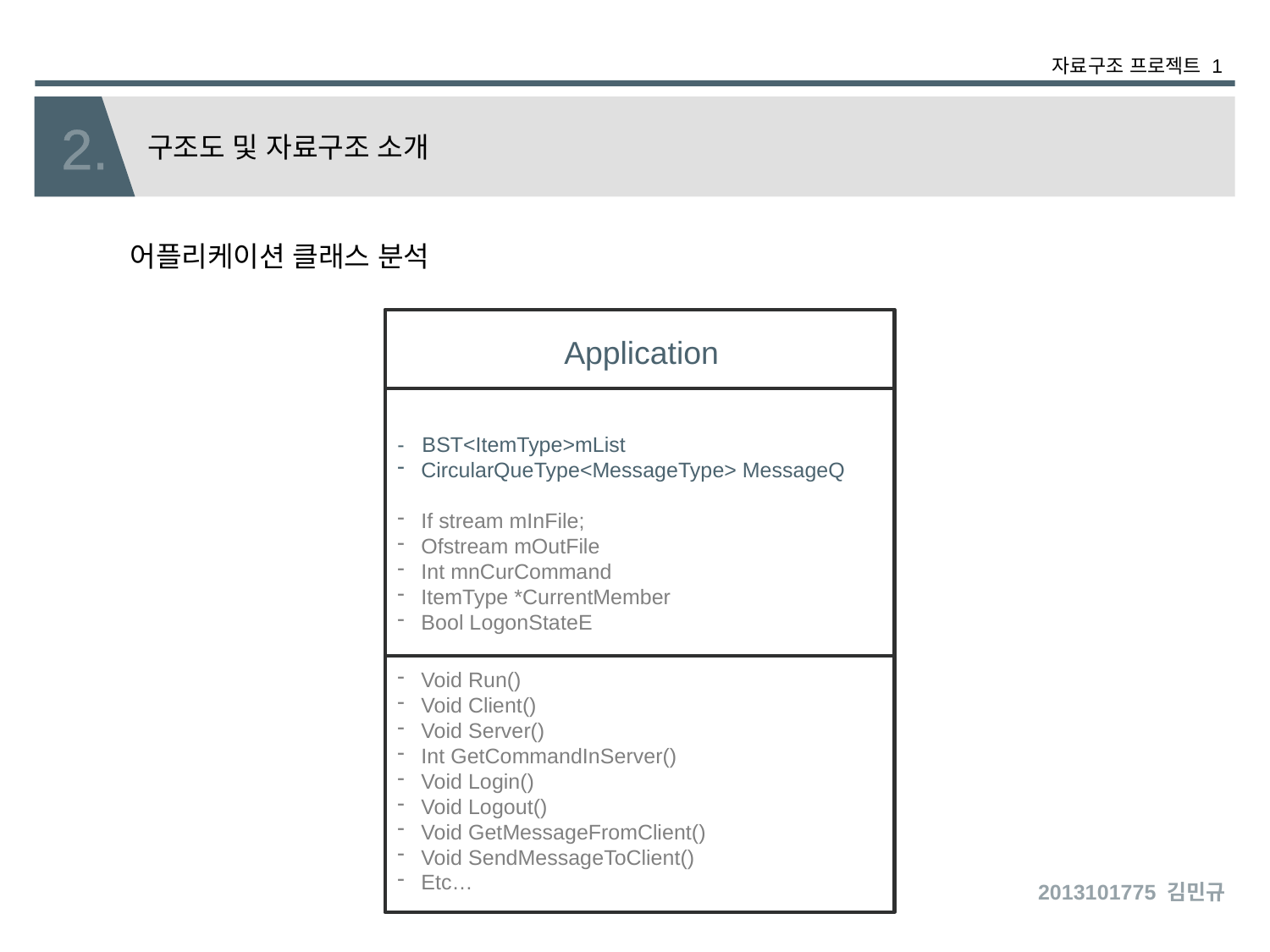

자료구조 프로젝트 1

구조도 및 자료구조 소개

2.
어플리케이션 클래스 분석

Application
-   BST<ItemType>mList
CircularQueType<MessageType> MessageQ

If stream mInFile;
Ofstream mOutFile
Int mnCurCommand
ItemType *CurrentMember
Bool LogonStateE
Void Run()
Void Client()
Void Server()
Int GetCommandInServer()
Void Login()
Void Logout()
Void GetMessageFromClient()
Void SendMessageToClient()
Etc…
2013101775 김민규